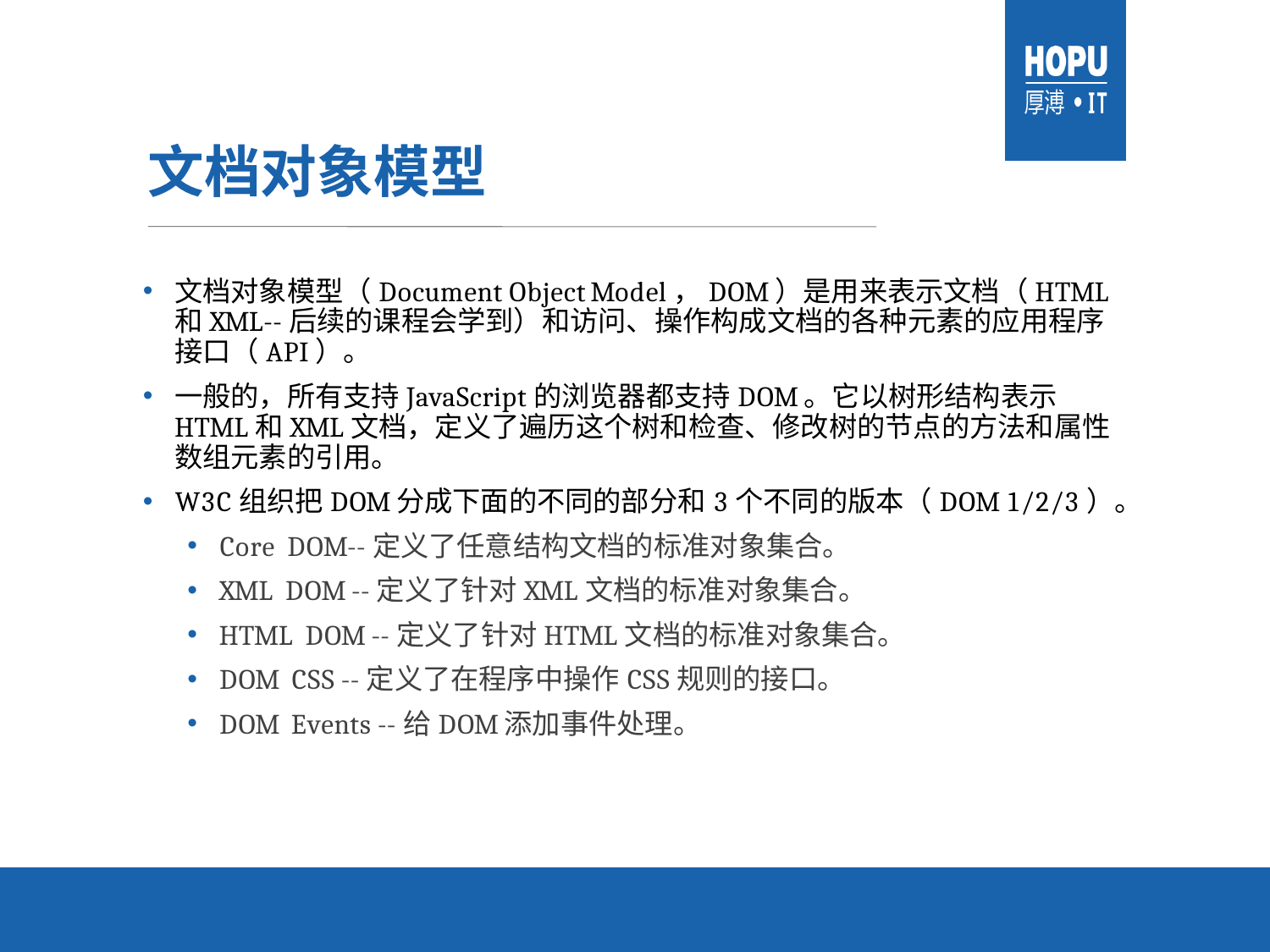

# 文档对象模型
文档对象模型（Document Object Model，DOM）是用来表示文档（HTML和XML--后续的课程会学到）和访问、操作构成文档的各种元素的应用程序接口（API）。
一般的，所有支持JavaScript的浏览器都支持DOM。它以树形结构表示HTML和XML文档，定义了遍历这个树和检查、修改树的节点的方法和属性数组元素的引用。
W3C组织把DOM分成下面的不同的部分和3个不同的版本（DOM 1/2/3）。
Core  DOM--定义了任意结构文档的标准对象集合。
XML  DOM --定义了针对XML文档的标准对象集合。
HTML  DOM --定义了针对HTML文档的标准对象集合。
DOM  CSS --定义了在程序中操作CSS规则的接口。
DOM  Events --给DOM添加事件处理。